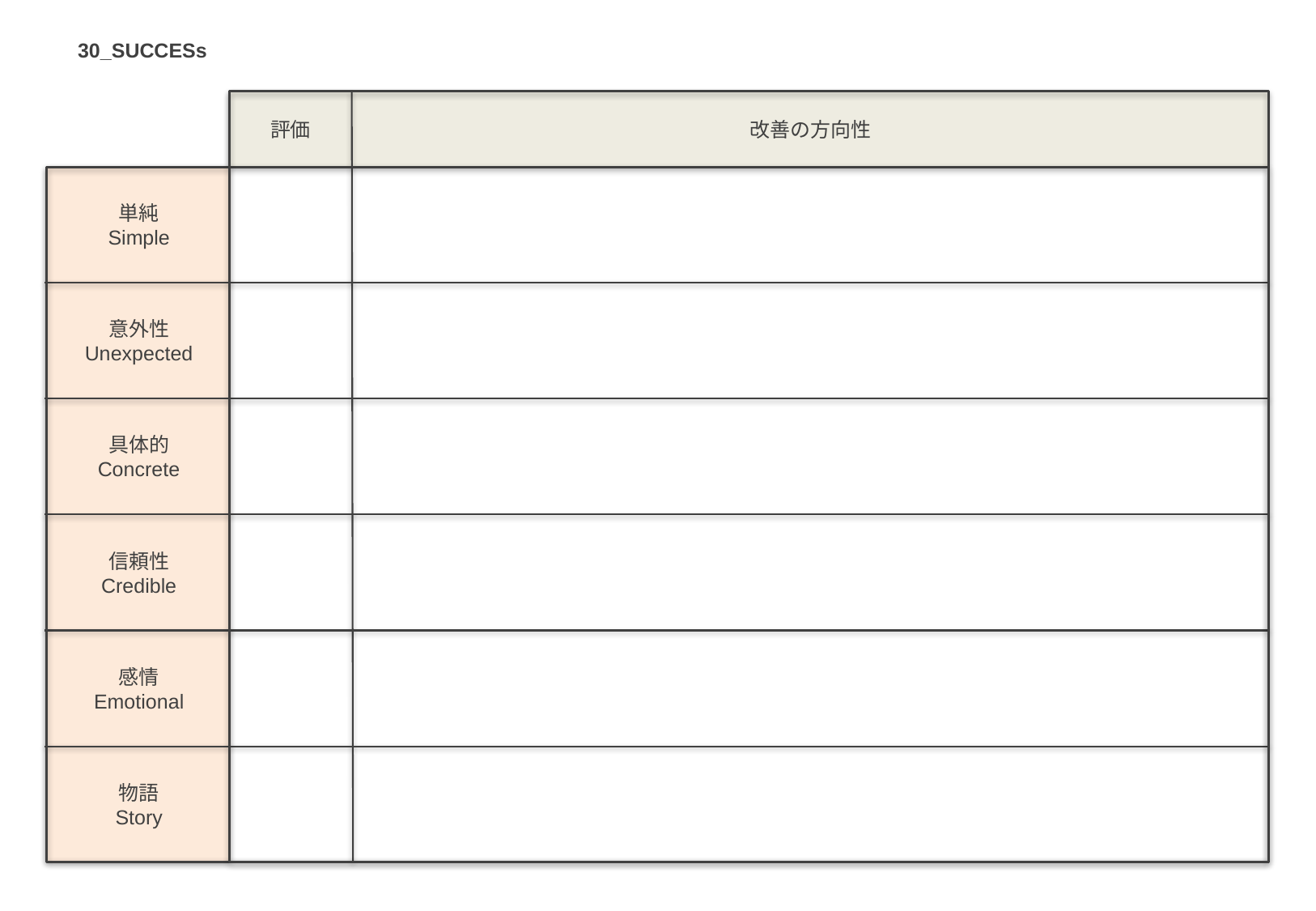

30_SUCCESs

評価
改善の方向性

単純
Simple
意外性
Unexpected
具体的
Concrete
信頼性
Credible
感情
Emotional
物語
Story